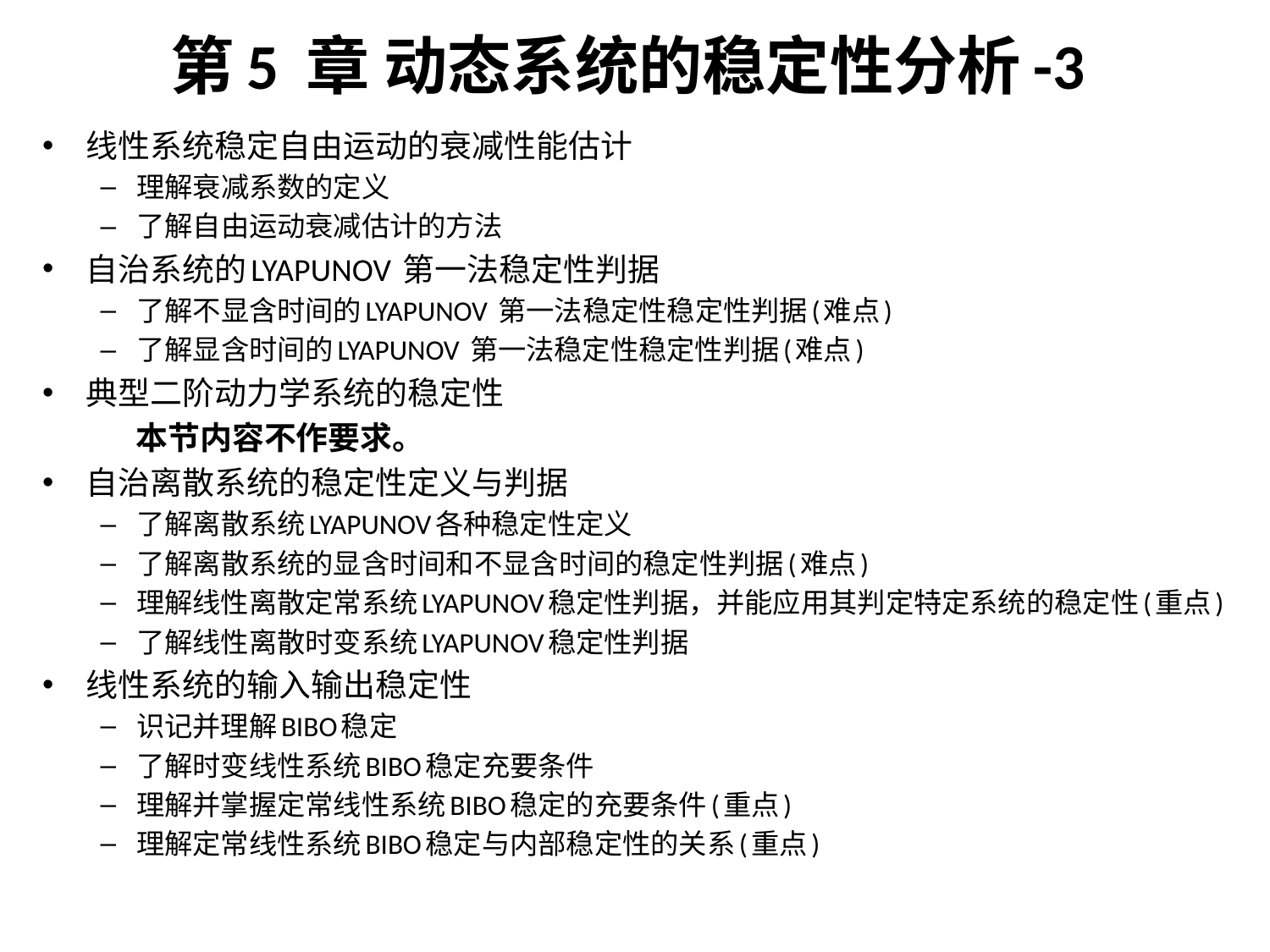

# 第5 章 动态系统的稳定性分析-3
线性系统稳定自由运动的衰减性能估计
理解衰减系数的定义
了解自由运动衰减估计的方法
自治系统的LYAPUNOV 第一法稳定性判据
了解不显含时间的LYAPUNOV 第一法稳定性稳定性判据(难点)
了解显含时间的LYAPUNOV 第一法稳定性稳定性判据(难点)
典型二阶动力学系统的稳定性
            本节内容不作要求。
自治离散系统的稳定性定义与判据
了解离散系统LYAPUNOV各种稳定性定义
了解离散系统的显含时间和不显含时间的稳定性判据(难点)
理解线性离散定常系统LYAPUNOV稳定性判据，并能应用其判定特定系统的稳定性(重点)
了解线性离散时变系统LYAPUNOV稳定性判据
线性系统的输入输出稳定性
识记并理解BIBO稳定
了解时变线性系统BIBO稳定充要条件
理解并掌握定常线性系统BIBO稳定的充要条件(重点)
理解定常线性系统BIBO稳定与内部稳定性的关系(重点)